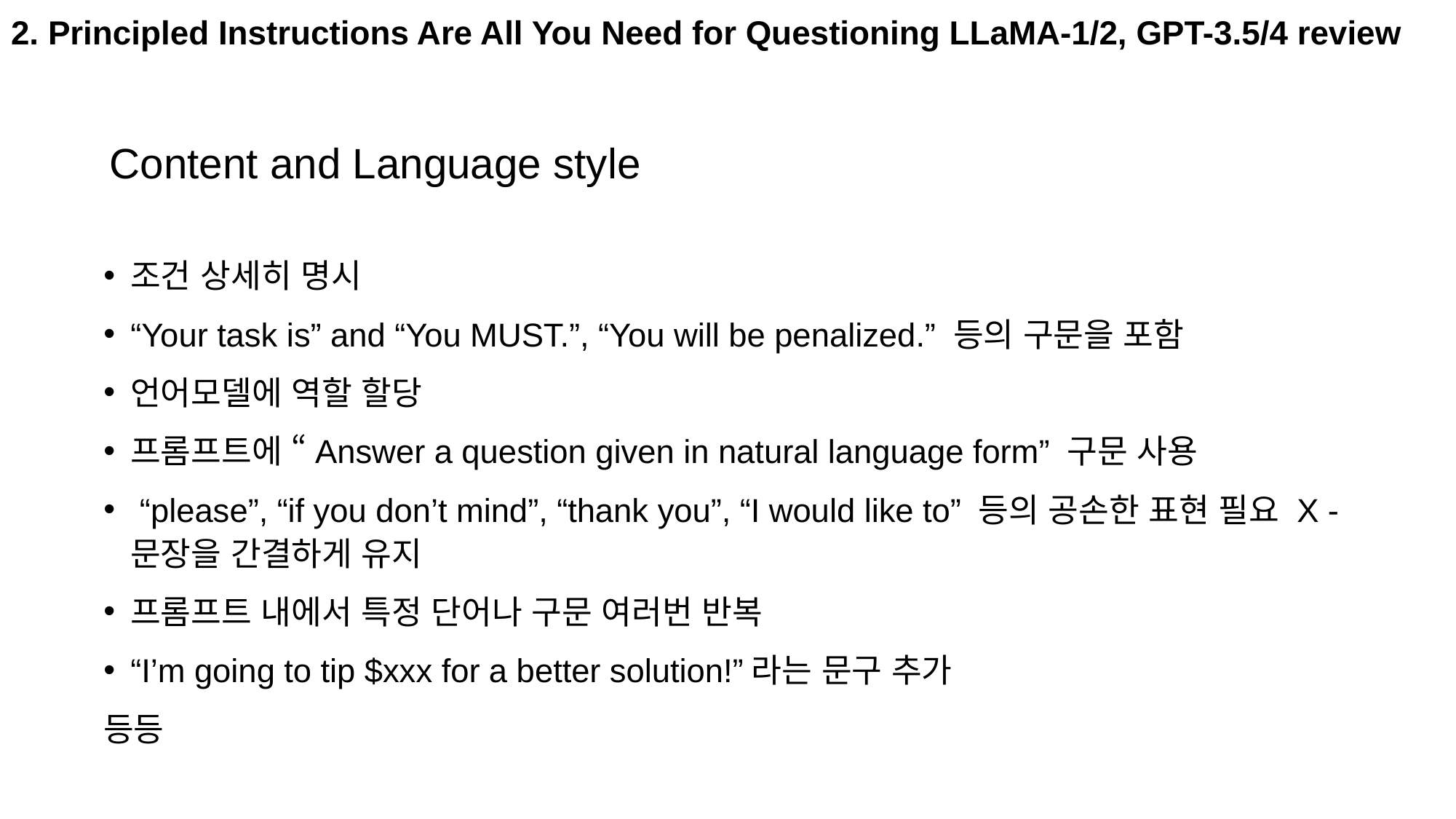

# 2. Principled Instructions Are All You Need for Questioning LLaMA-1/2, GPT-3.5/4 review
Content and Language style
조건 상세히 명시
“Your task is” and “You MUST.”, “You will be penalized.” 등의 구문을 포함
언어모델에 역할 할당
프롬프트에 “Answer a question given in natural language form” 구문 사용
 “please”, “if you don’t mind”, “thank you”, “I would like to” 등의 공손한 표현 필요 X - 문장을 간결하게 유지
프롬프트 내에서 특정 단어나 구문 여러번 반복
“I’m going to tip $xxx for a better solution!”라는 문구 추가
등등